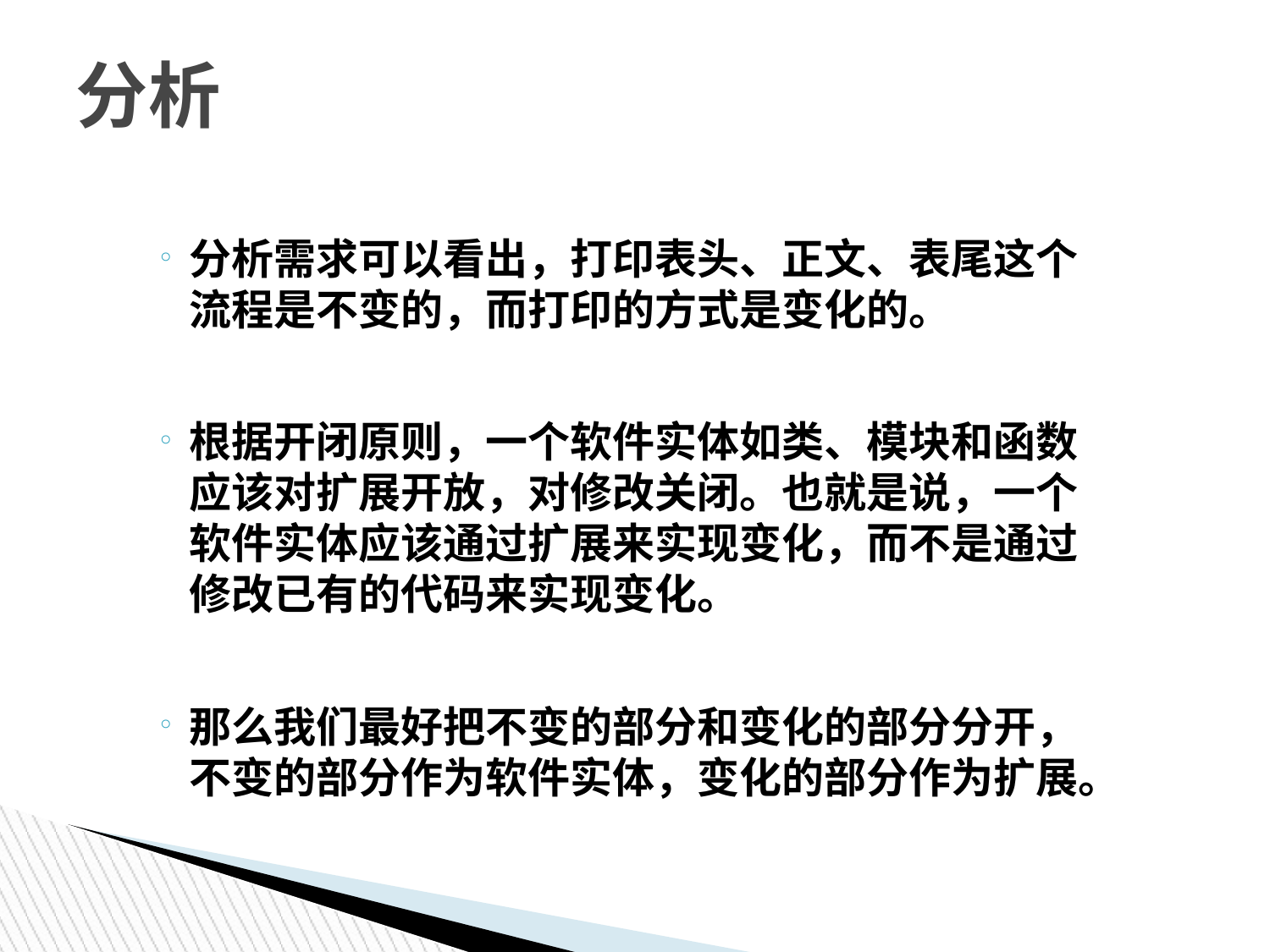

# 分析

分析需求可以看出，打印表头、正文、表尾这个流程是不变的，而打印的方式是变化的。

根据开闭原则，一个软件实体如类、模块和函数应该对扩展开放，对修改关闭。也就是说，一个软件实体应该通过扩展来实现变化，而不是通过修改已有的代码来实现变化。

那么我们最好把不变的部分和变化的部分分开，不变的部分作为软件实体，变化的部分作为扩展。